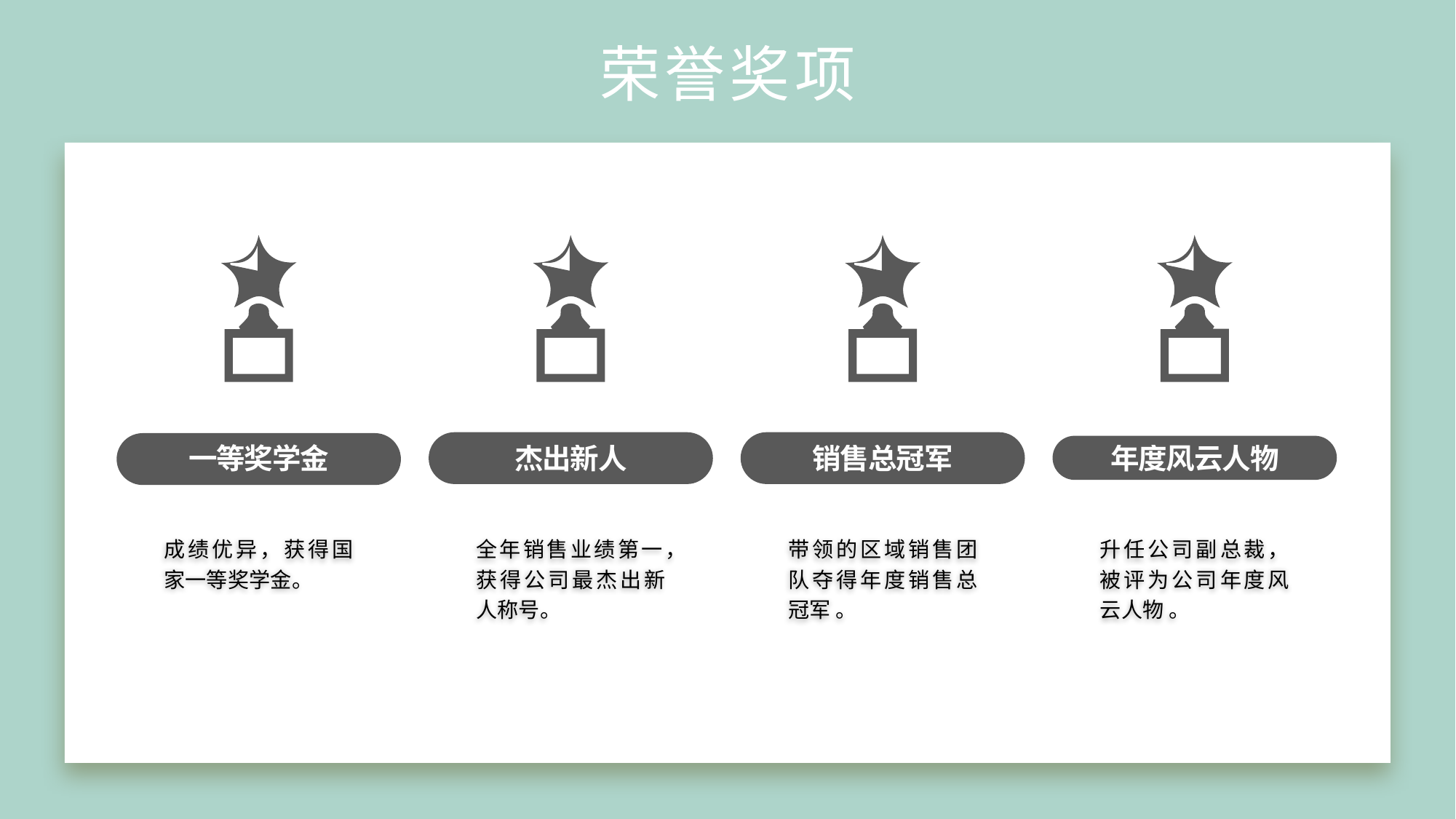

# 荣誉奖项

一等奖学金
杰出新人
销售总冠军
年度风云人物

成绩优异，获得国家一等奖学金。
全年销售业绩第一，获得公司最杰出新人称号。
带领的区域销售团队夺得年度销售总冠军 。
升任公司副总裁，被评为公司年度风云人物 。